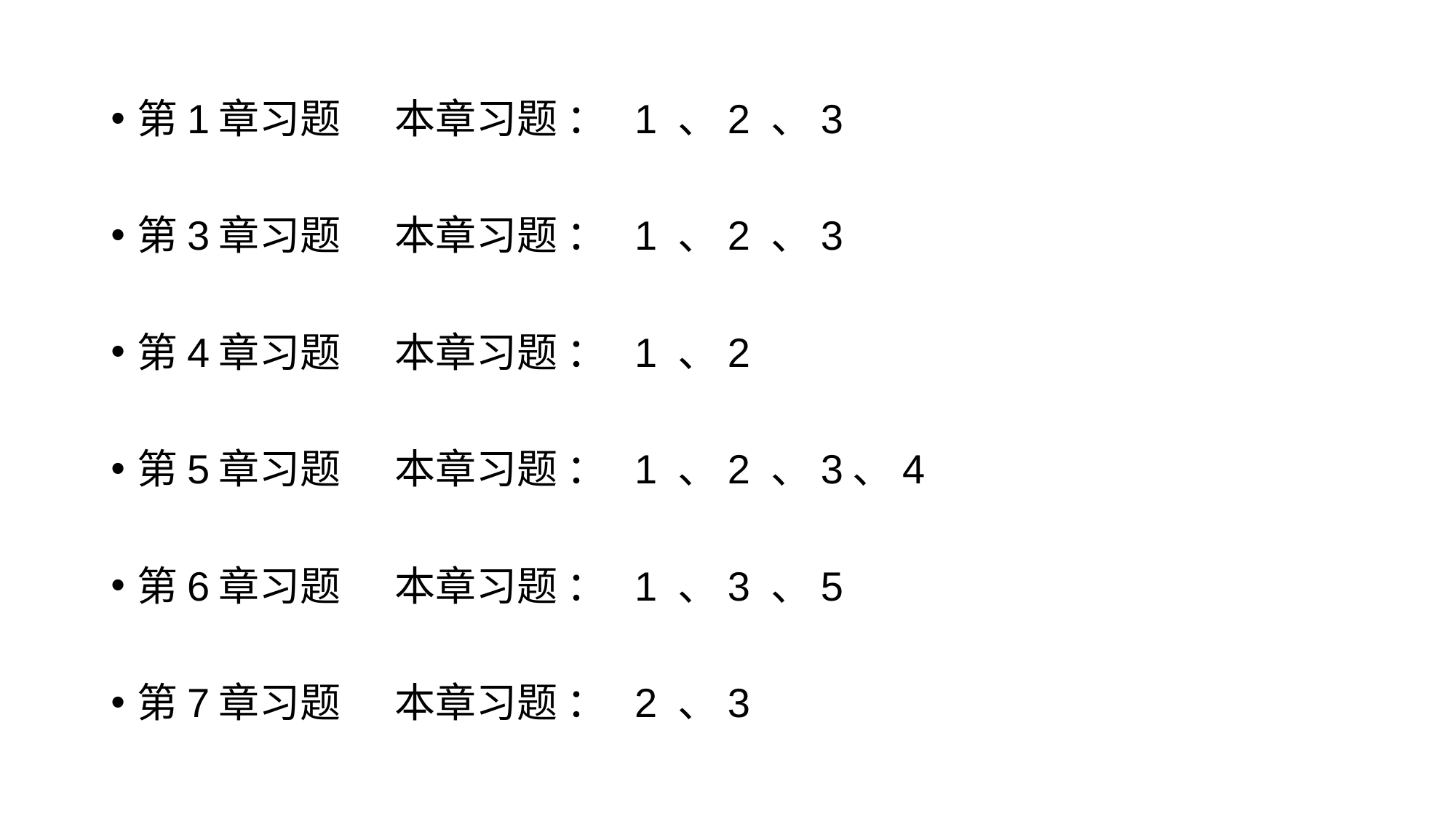

第1章习题      本章习题 ：  1 、2 、3

第3章习题      本章习题 ：  1 、2 、3

第4章习题      本章习题 ：  1 、2

第5章习题      本章习题 ：  1 、2 、3、4

第6章习题      本章习题 ：  1 、3 、5

第7章习题      本章习题 ：  2 、3